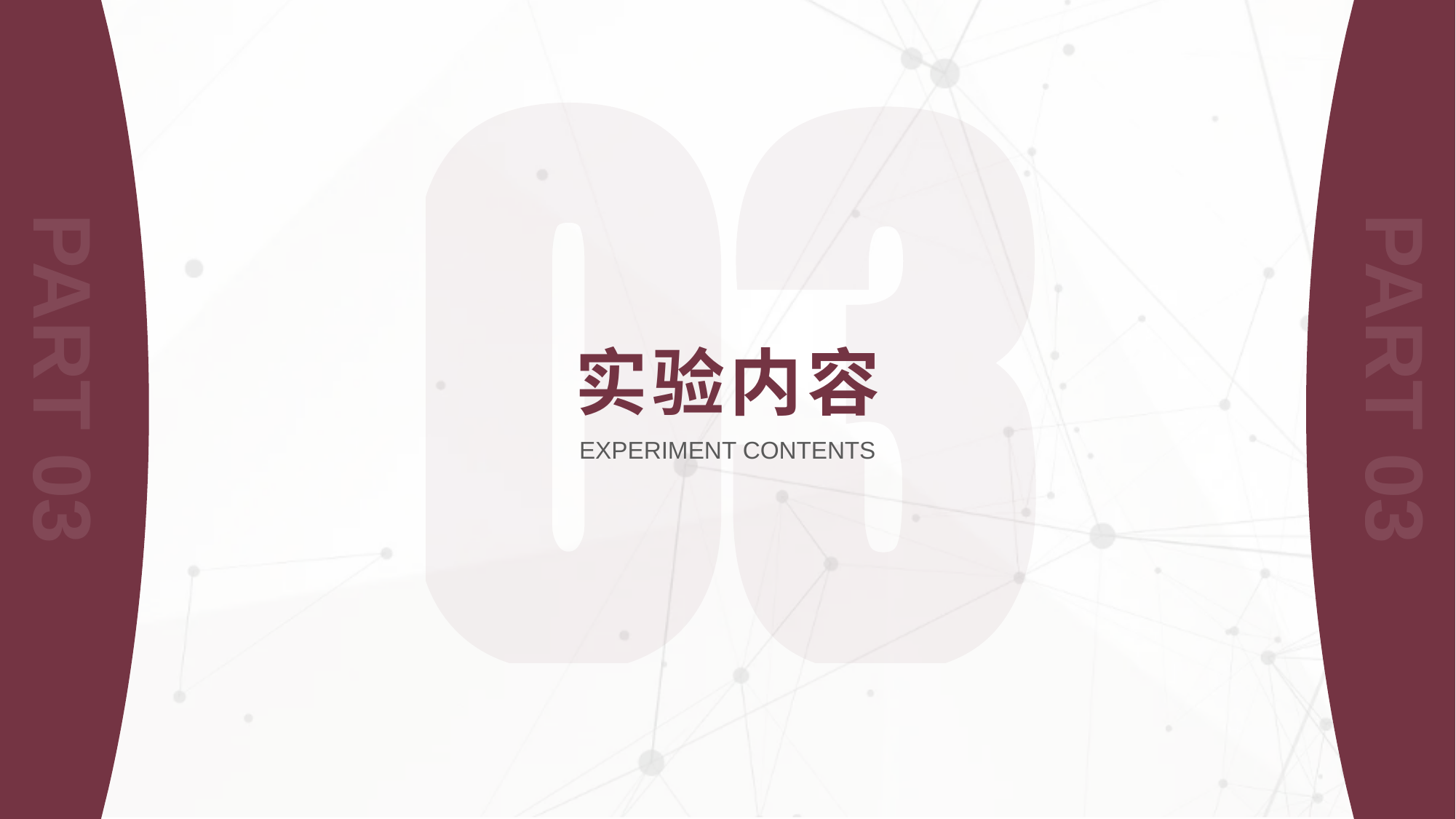

PART 03

PART 03
03
实验内容
EXPERIMENT CONTENTS